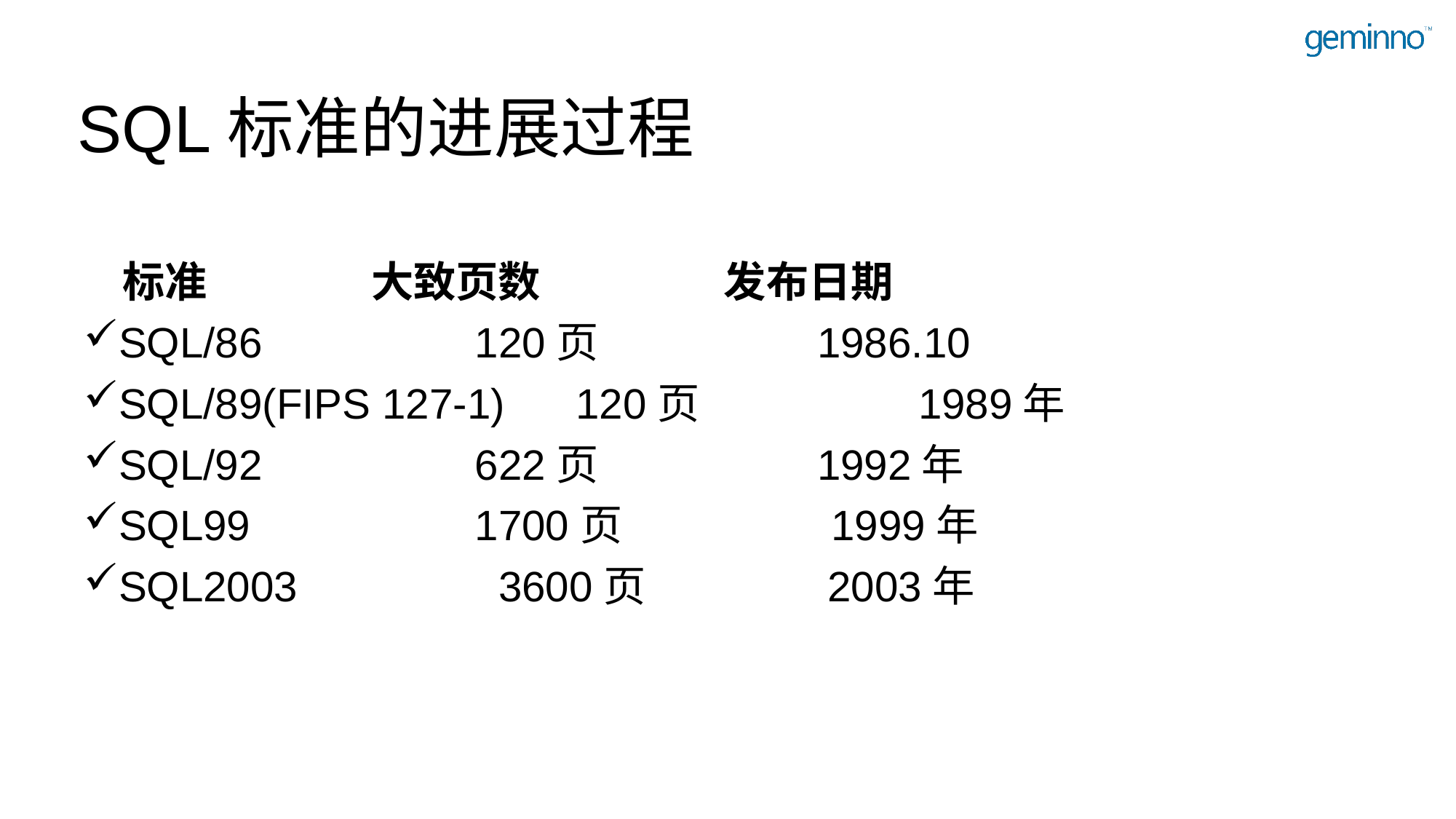

# SQL标准的进展过程
   标准                 大致页数                   发布日期
SQL/86                  120页                      1986.10
SQL/89(FIPS 127-1)      120页                      1989年
SQL/92                  622页                      1992年
SQL99                   1700页                     1999年
SQL2003                 3600页	                 2003年